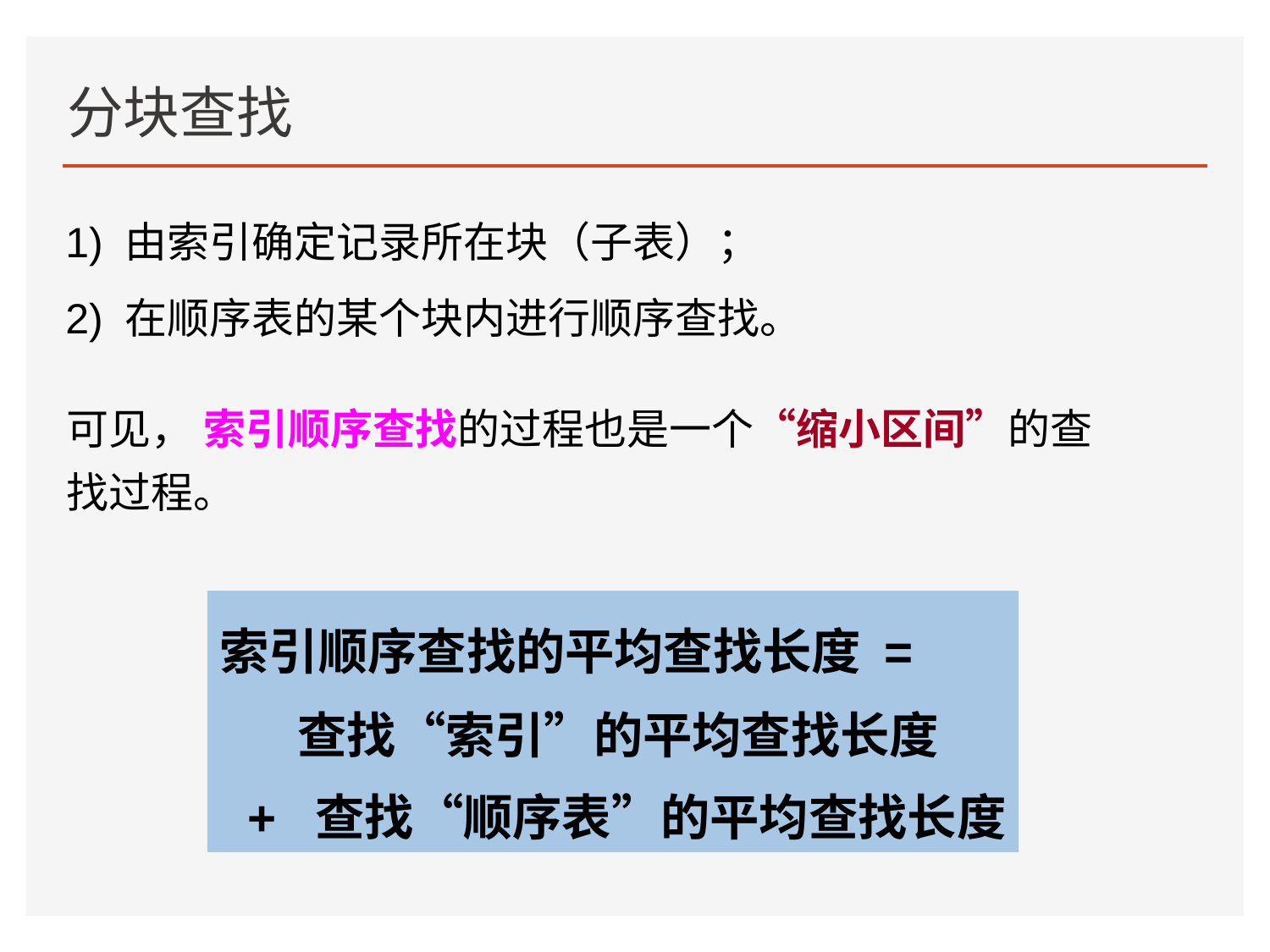

# 分块查找
1) 由索引确定记录所在块（子表）；
2) 在顺序表的某个块内进行顺序查找。
可见， 索引顺序查找的过程也是一个“缩小区间”的查找过程。
索引顺序查找的平均查找长度 =
      查找“索引”的平均查找长度
  +  查找“顺序表”的平均查找长度